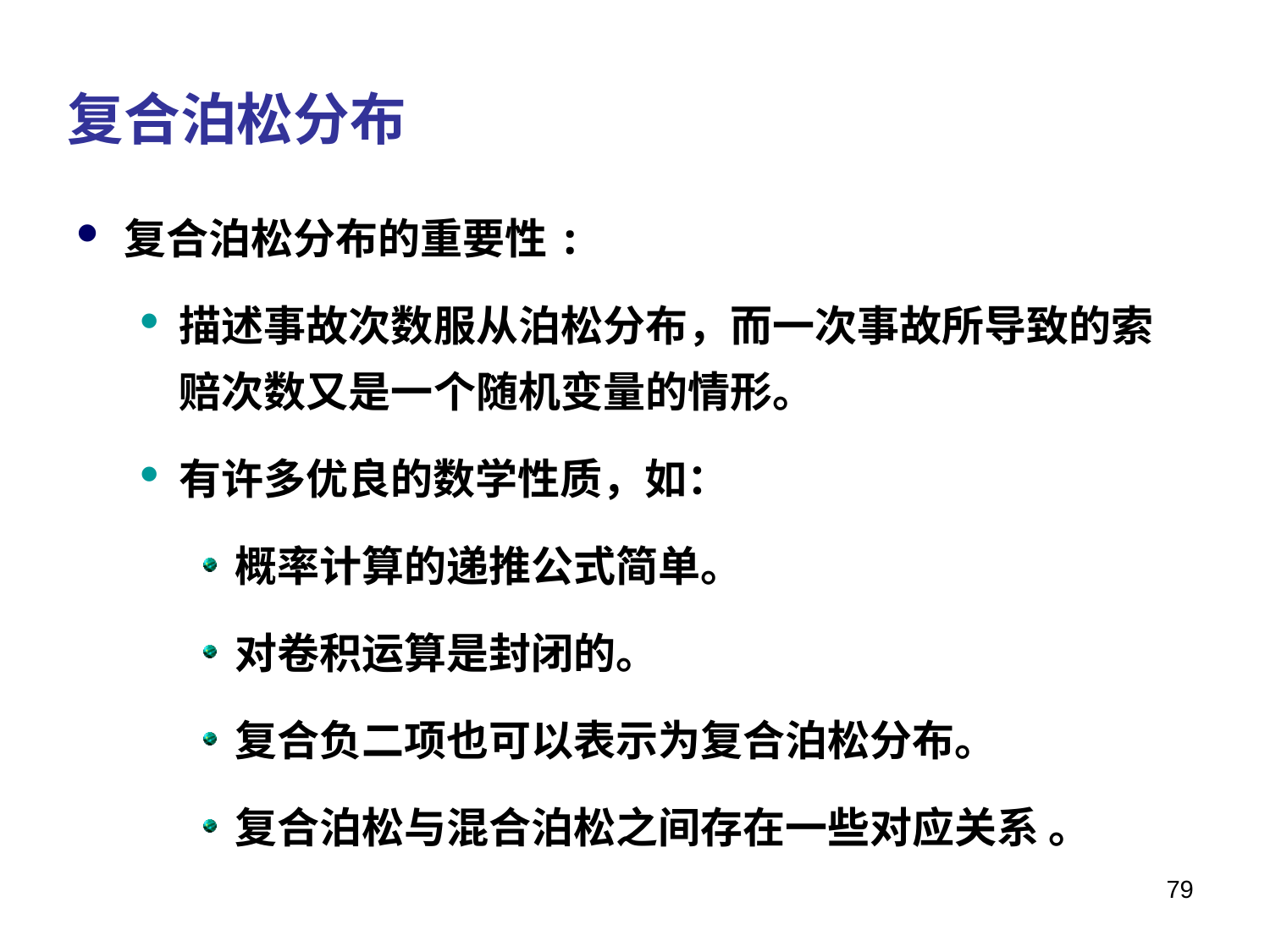

# 复合泊松分布
复合泊松分布的重要性:
描述事故次数服从泊松分布，而一次事故所导致的索赔次数又是一个随机变量的情形。
有许多优良的数学性质，如：
概率计算的递推公式简单。
对卷积运算是封闭的。
复合负二项也可以表示为复合泊松分布。
复合泊松与混合泊松之间存在一些对应关系 。
79